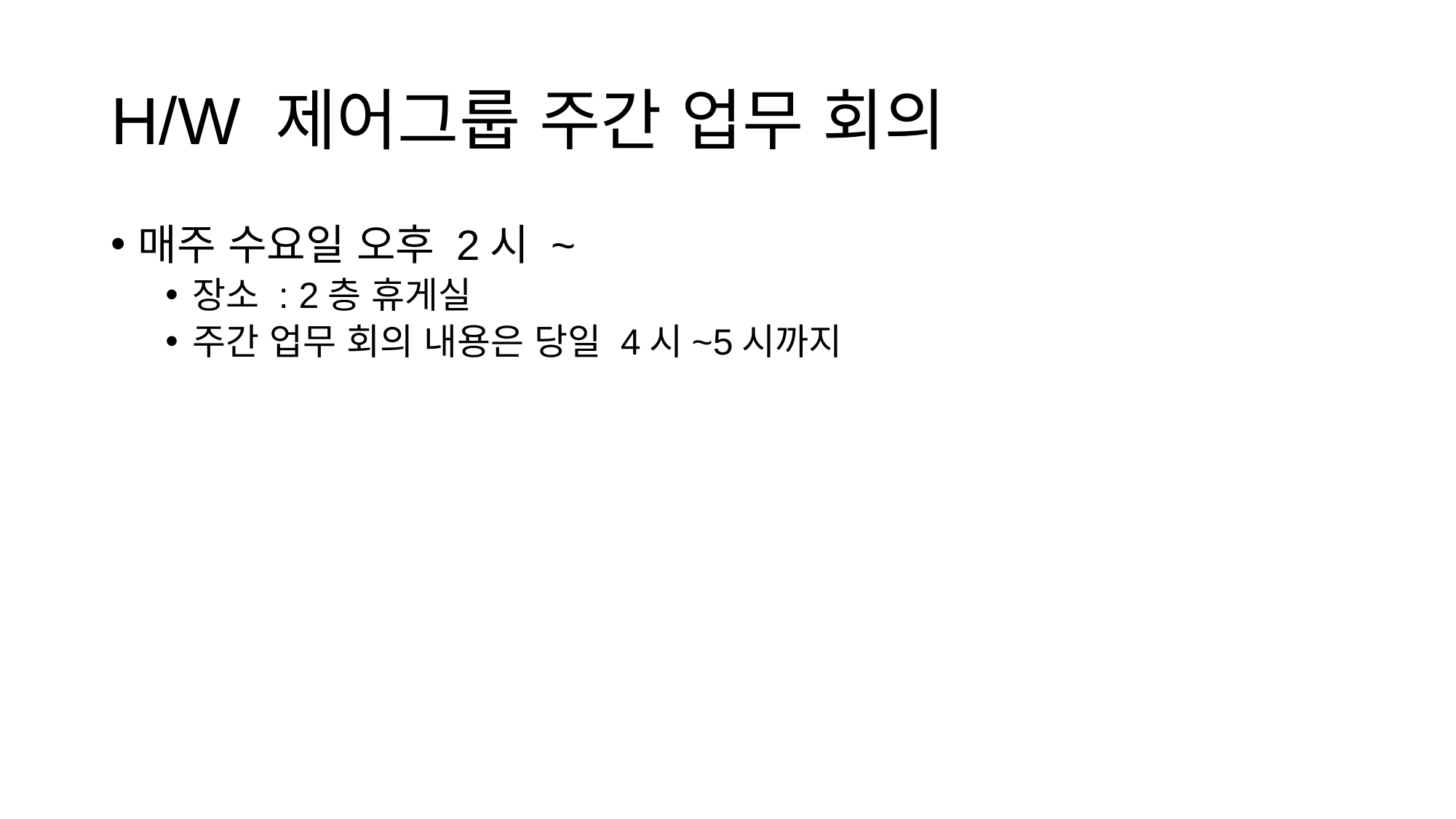

# H/W 제어그룹 주간 업무 회의
매주 수요일 오후 2시 ~
장소 : 2층 휴게실
주간 업무 회의 내용은 당일 4시~5시까지